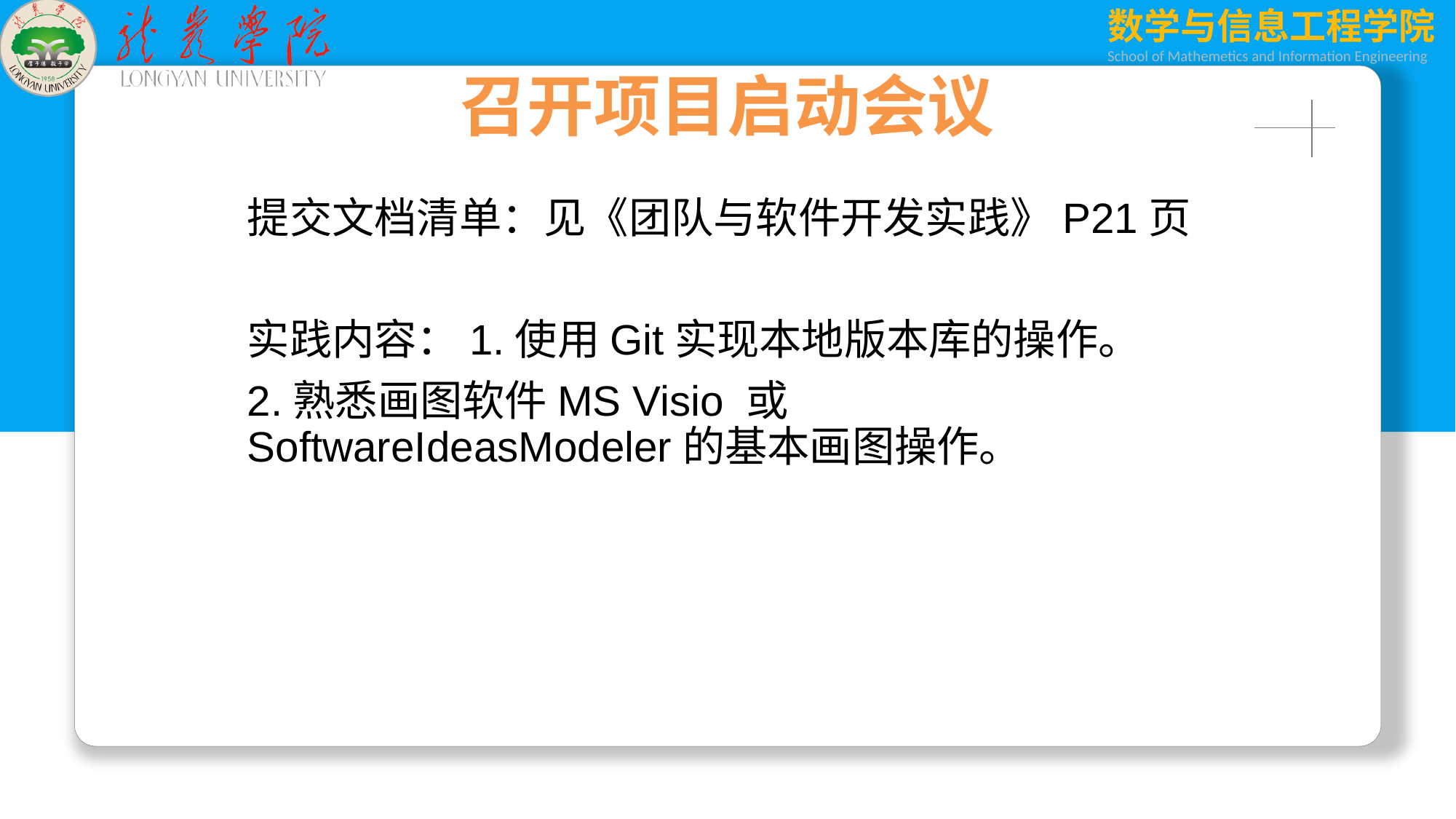

# 召开项目启动会议
提交文档清单：见《团队与软件开发实践》P21页

实践内容：1.使用Git实现本地版本库的操作。
2.熟悉画图软件MS Visio 或 SoftwareIdeasModeler的基本画图操作。